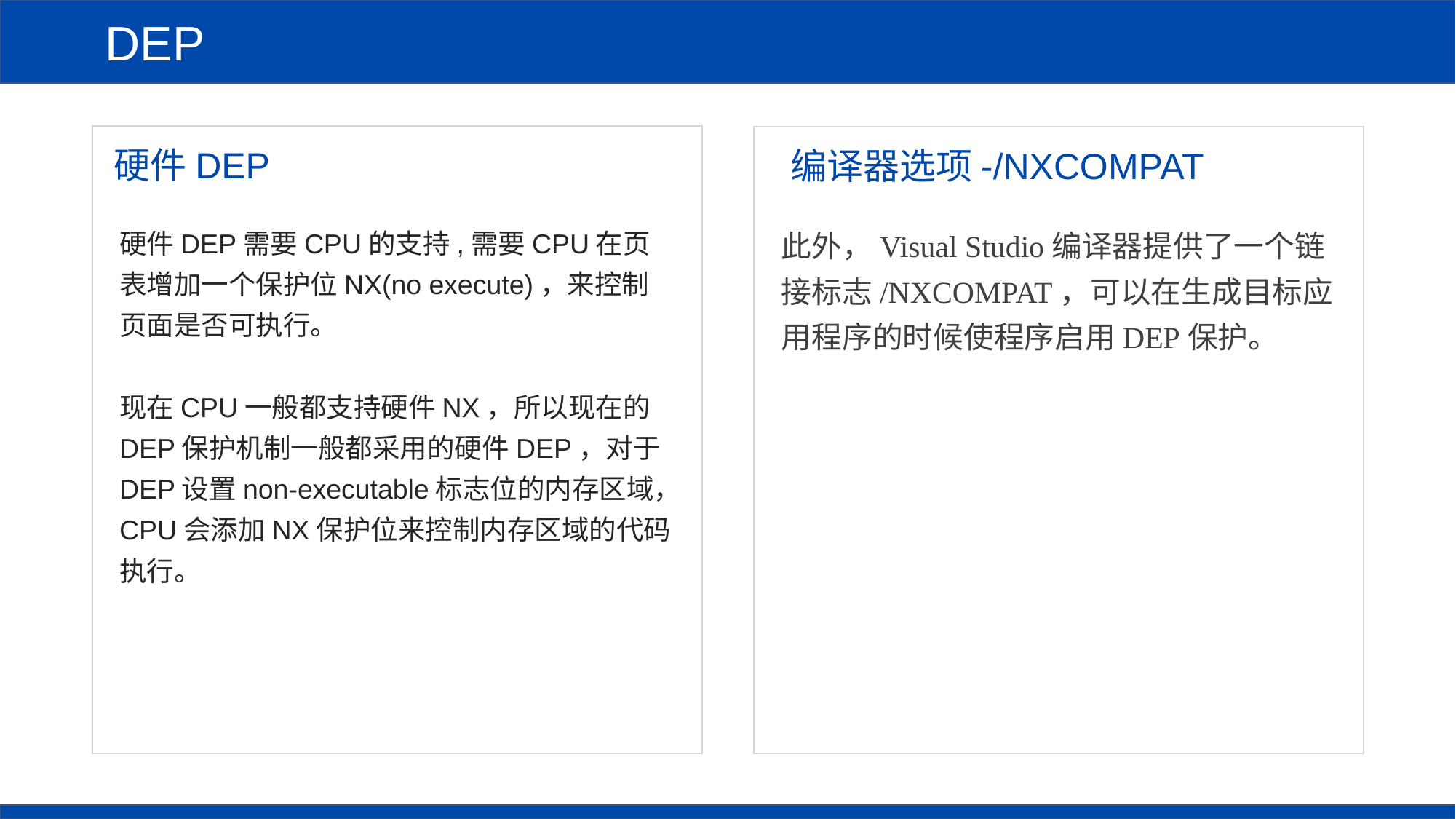

DEP

硬件DEP
编译器选项-/NXCOMPAT
此外，Visual Studio编译器提供了一个链接标志/NXCOMPAT，可以在生成目标应用程序的时候使程序启用DEP保护。
硬件DEP需要CPU的支持,需要CPU在页表增加一个保护位NX(no execute)，来控制页面是否可执行。

现在CPU一般都支持硬件NX，所以现在的DEP保护机制一般都采用的硬件DEP，对于DEP设置non-executable标志位的内存区域，CPU会添加NX保护位来控制内存区域的代码执行。